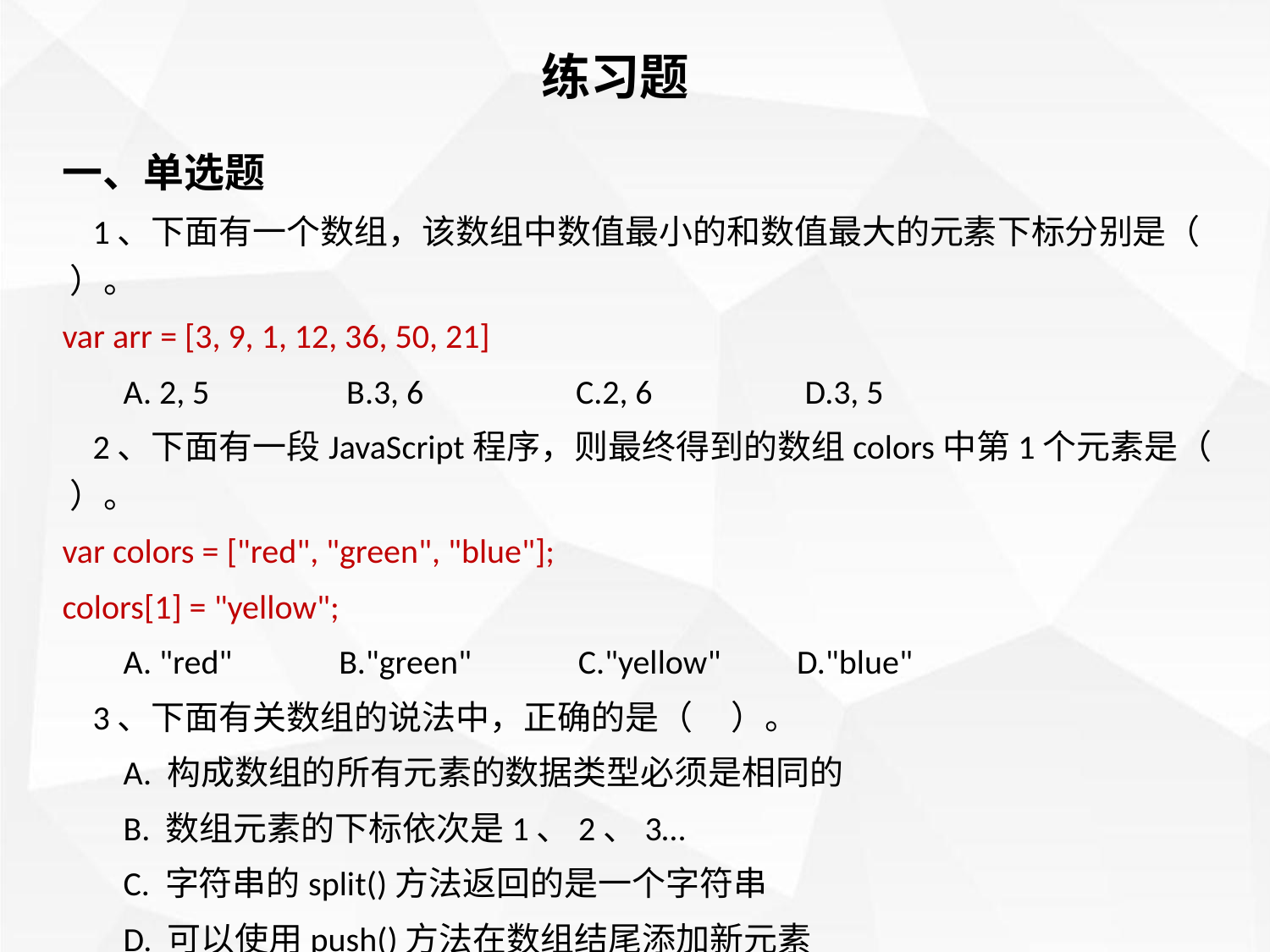

练习题
一、单选题
    1、下面有一个数组，该数组中数值最小的和数值最大的元素下标分别是（     ）。
var arr = [3, 9, 1, 12, 36, 50, 21]
        A. 2, 5                  B.3, 6                    C.2, 6                    D.3, 5
    2、下面有一段JavaScript程序，则最终得到的数组colors中第1个元素是（  ）。
var colors = ["red", "green", "blue"];
colors[1] = "yellow";
        A. "red"              B."green"              C."yellow"          D."blue"
    3、下面有关数组的说法中，正确的是（     ）。
        A. 构成数组的所有元素的数据类型必须是相同的
        B. 数组元素的下标依次是1、2、3…
        C. 字符串的split()方法返回的是一个字符串
        D. 可以使用push()方法在数组结尾添加新元素